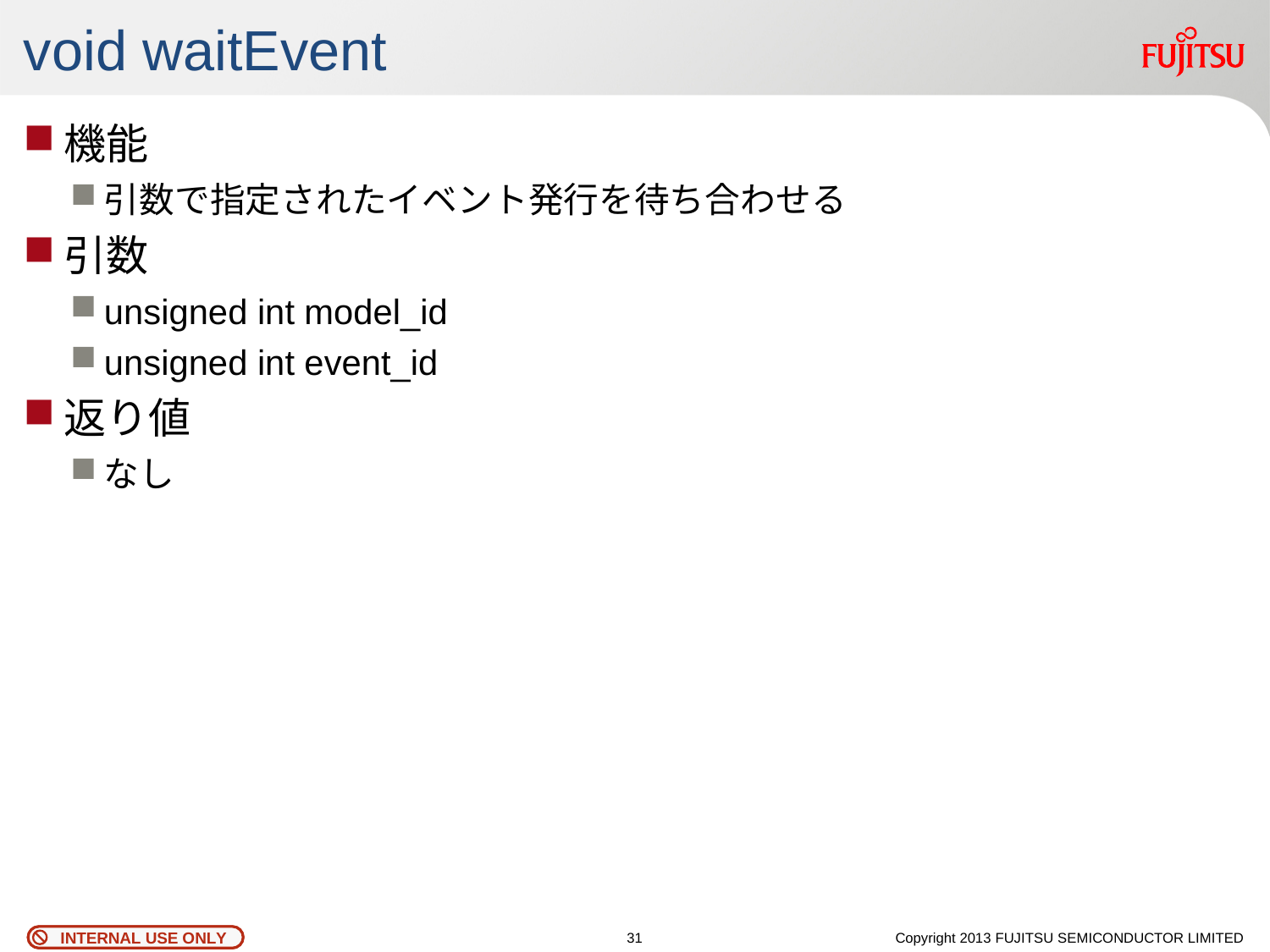

# void waitEvent
機能
引数で指定されたイベント発行を待ち合わせる
引数
unsigned int model_id
unsigned int event_id
返り値
なし

31
Copyright 2013 FUJITSU SEMICONDUCTOR LIMITED